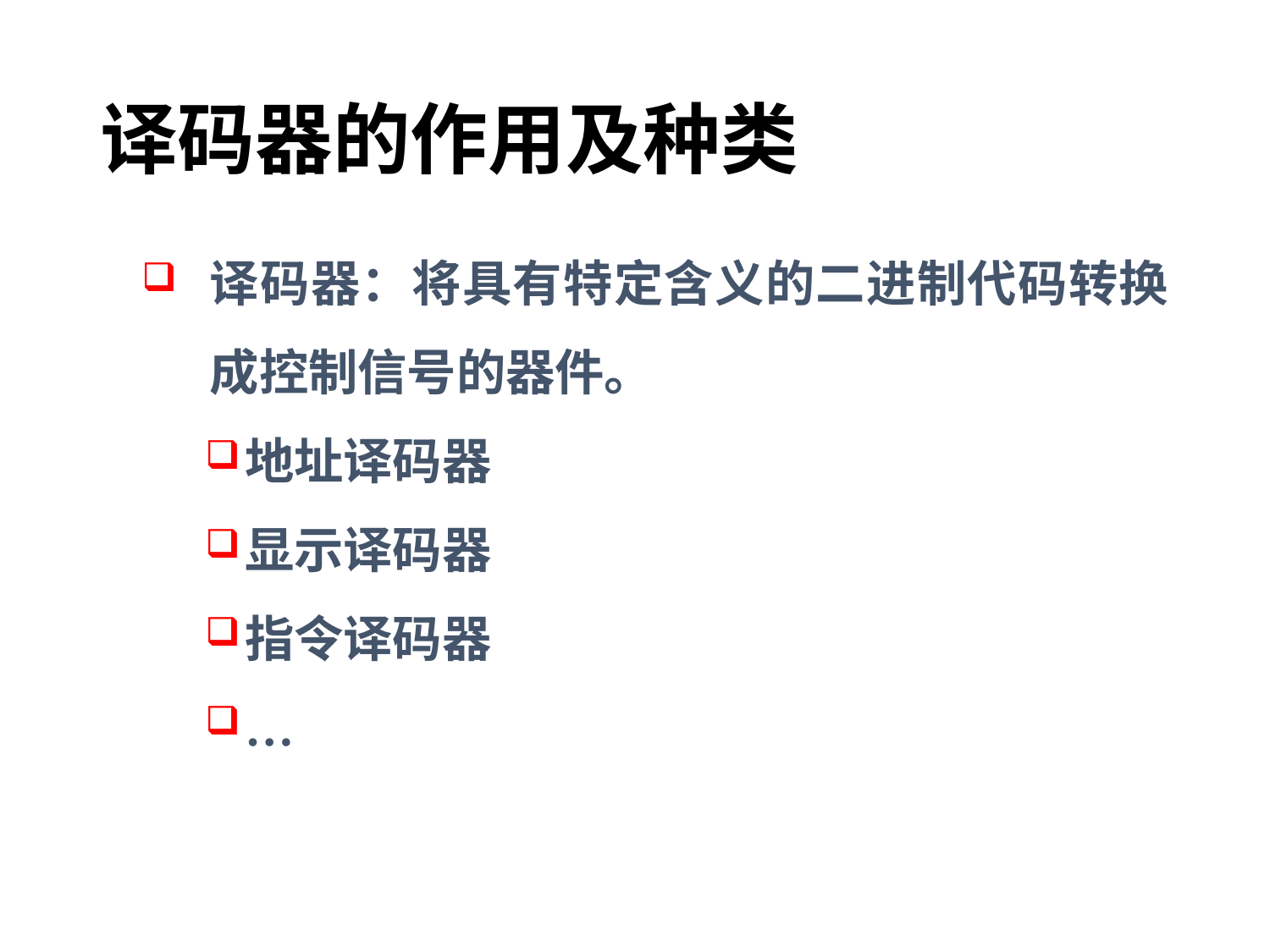

# 译码器的作用及种类
译码器：将具有特定含义的二进制代码转换成控制信号的器件。
地址译码器
显示译码器
指令译码器
…